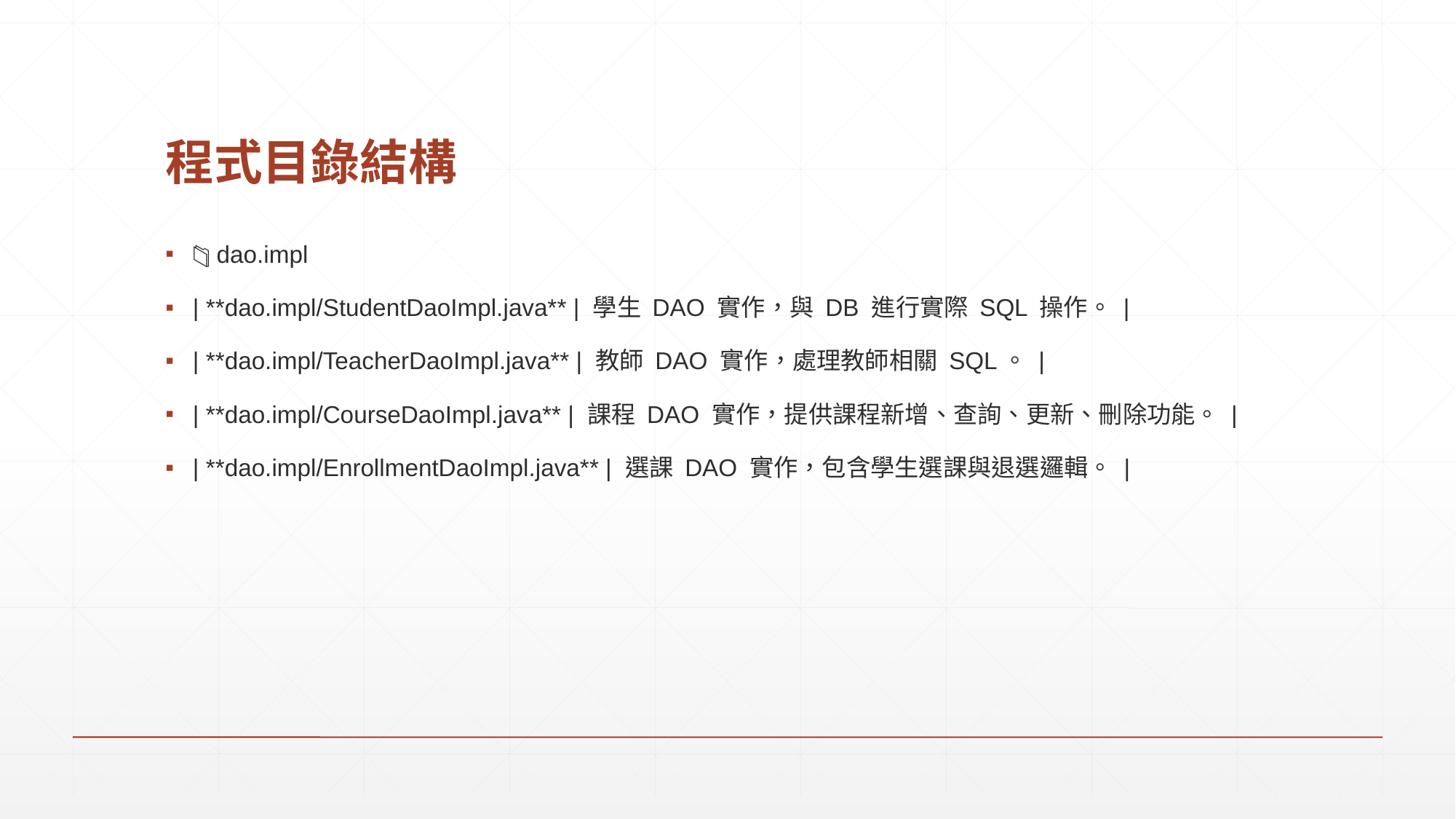

# 程式目錄結構
📁 dao.impl
| **dao.impl/StudentDaoImpl.java** | 學生 DAO 實作，與 DB 進行實際 SQL 操作。 |
| **dao.impl/TeacherDaoImpl.java** | 教師 DAO 實作，處理教師相關 SQL。 |
| **dao.impl/CourseDaoImpl.java** | 課程 DAO 實作，提供課程新增、查詢、更新、刪除功能。 |
| **dao.impl/EnrollmentDaoImpl.java** | 選課 DAO 實作，包含學生選課與退選邏輯。 |